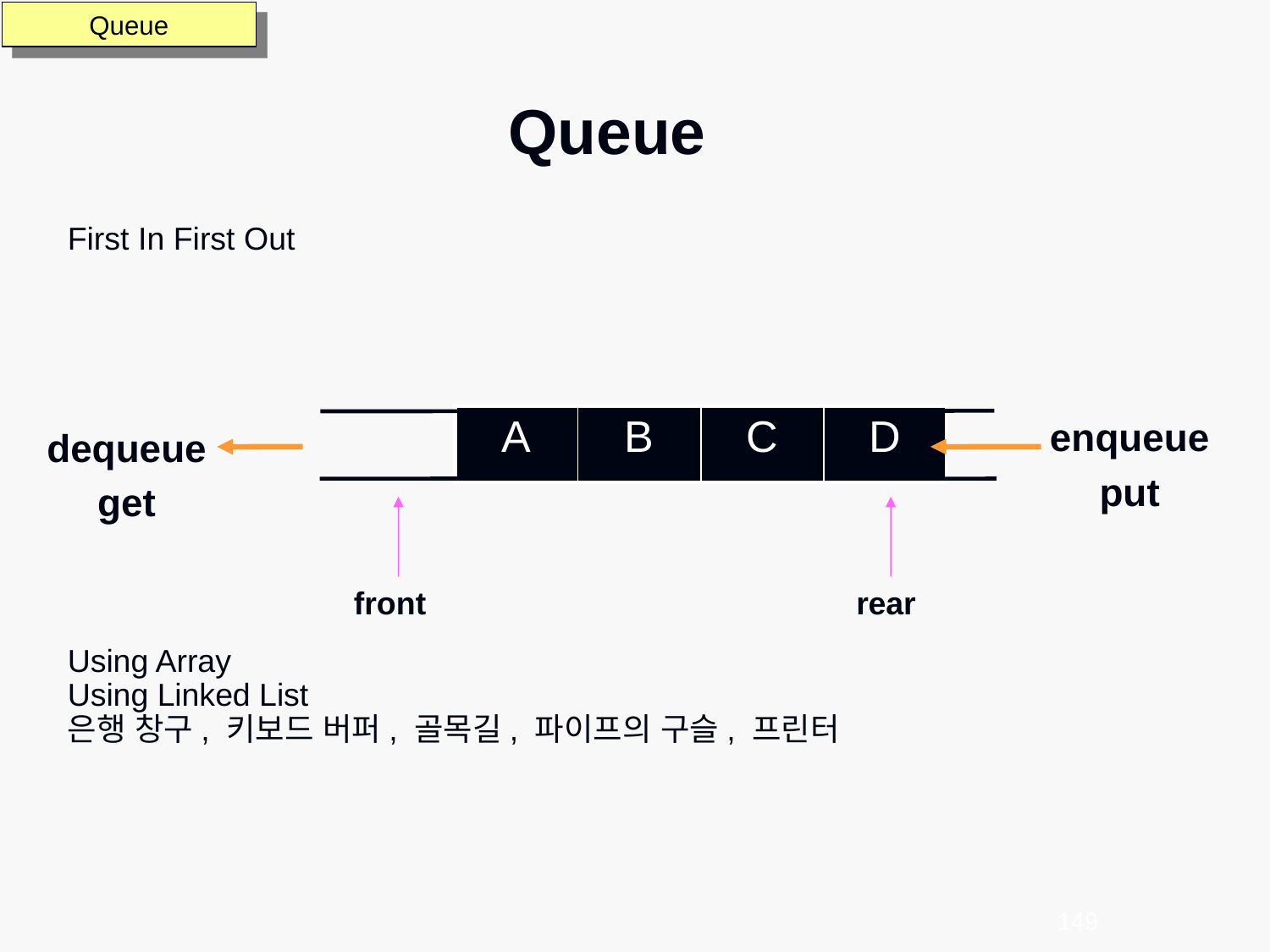

Queue
Queue
First In First Out

Using Array
Using Linked List
은행 창구, 키보드 버퍼, 골목길, 파이프의 구슬, 프린터
| A | B | C | D |
| --- | --- | --- | --- |
enqueue
put

dequeue
get

front
rear
149